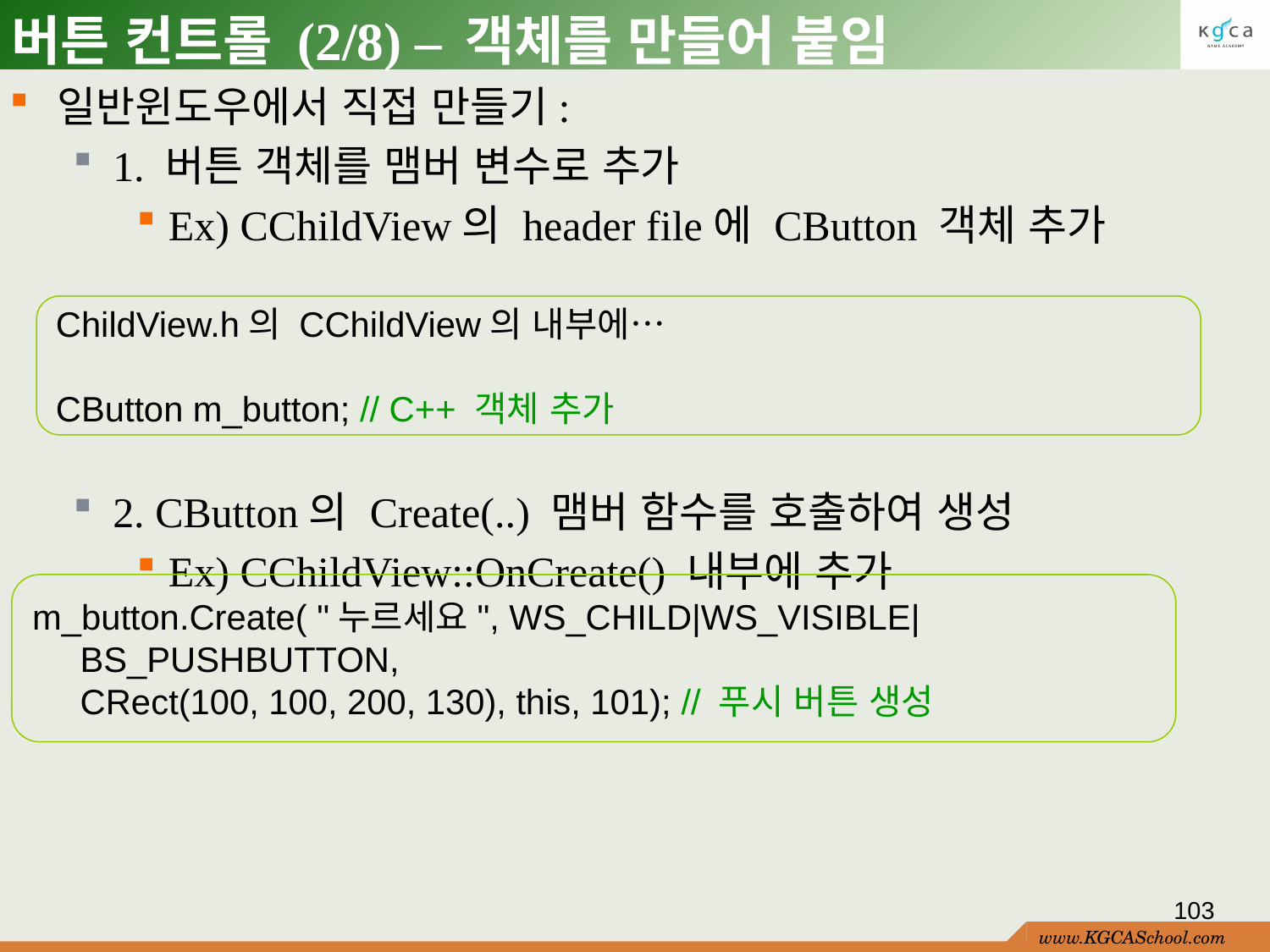

# 버튼 컨트롤 (2/8) – 객체를 만들어 붙임
일반윈도우에서 직접 만들기:
1. 버튼 객체를 맴버 변수로 추가
Ex) CChildView의 header file에 CButton 객체 추가

2. CButton의 Create(..) 맴버 함수를 호출하여 생성
Ex) CChildView::OnCreate() 내부에 추가
ChildView.h의 CChildView의 내부에…

CButton m_button; // C++ 객체 추가
m_button.Create( "누르세요", WS_CHILD|WS_VISIBLE|BS_PUSHBUTTON,
CRect(100, 100, 200, 130), this, 101); // 푸시 버튼 생성
103